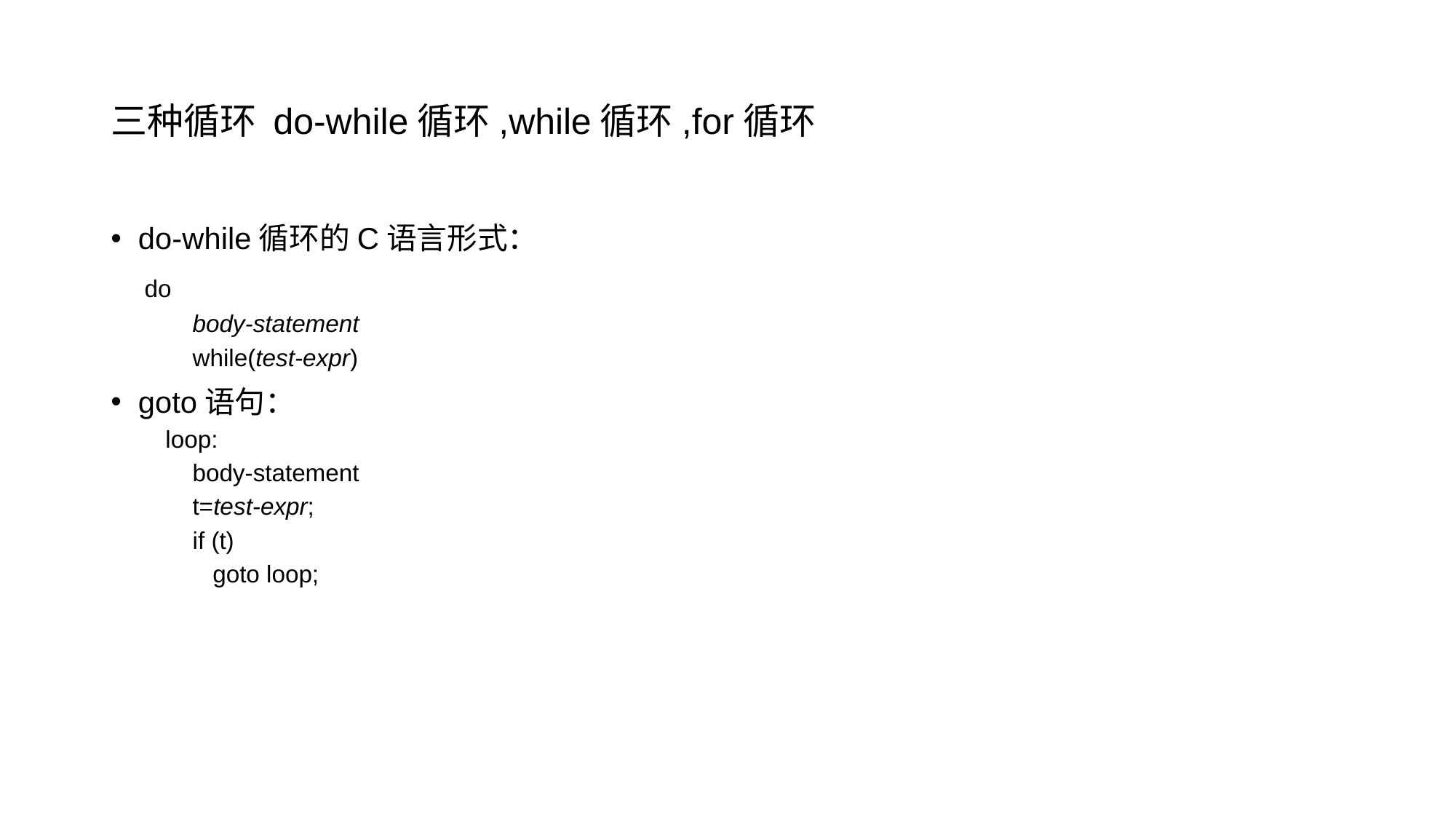

# 三种循环 do-while循环,while循环,for循环
do-while循环的C语言形式：
    do
    body-statement
    while(test-expr)
goto语句：
loop:
    body-statement
    t=test-expr;
    if (t)
       goto loop;